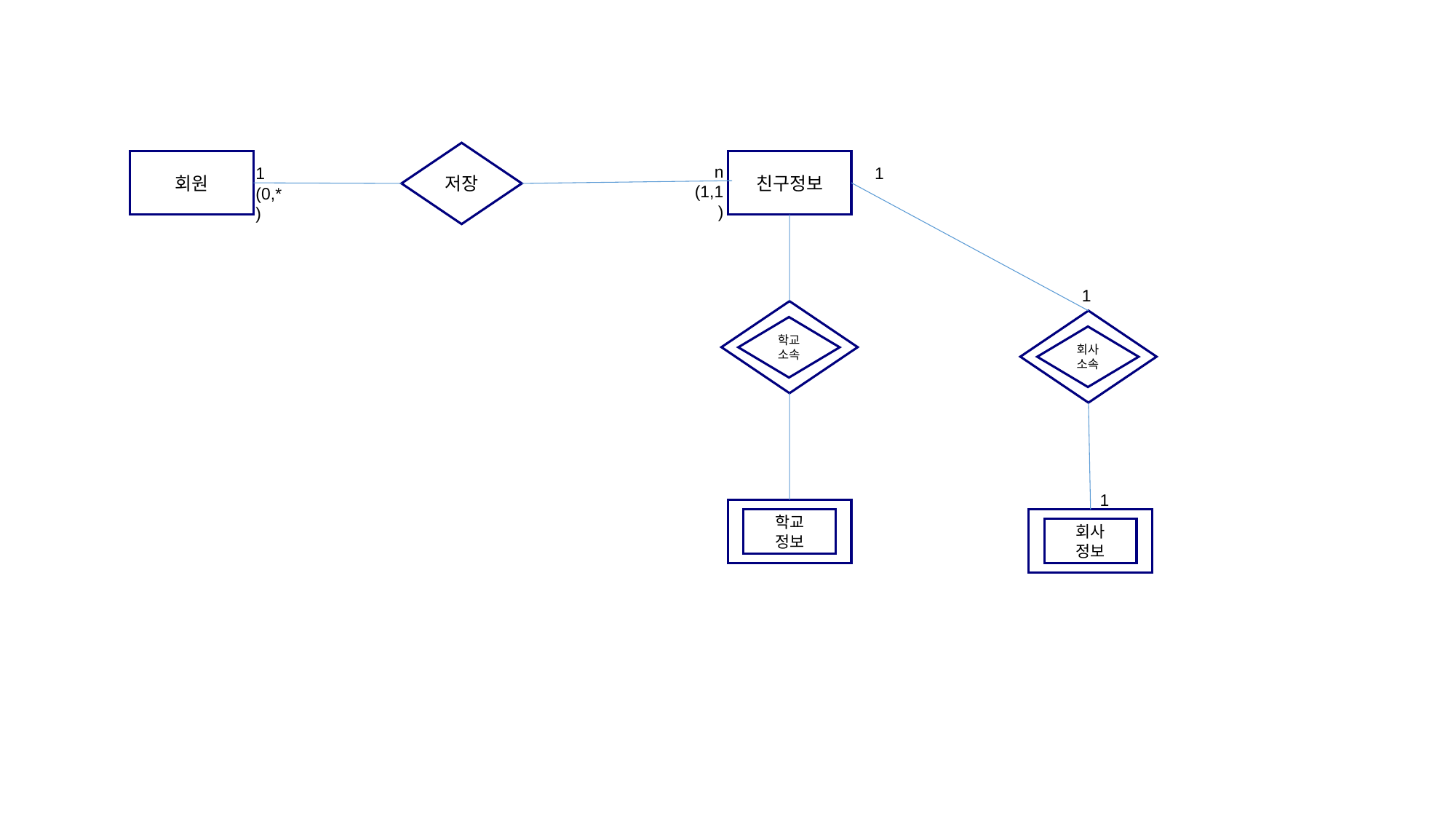

저장
회원
친구정보
n
(1,1)
1
(0,*)
1
1

학교소속
회사소속
1

학교
정보

회사
정보